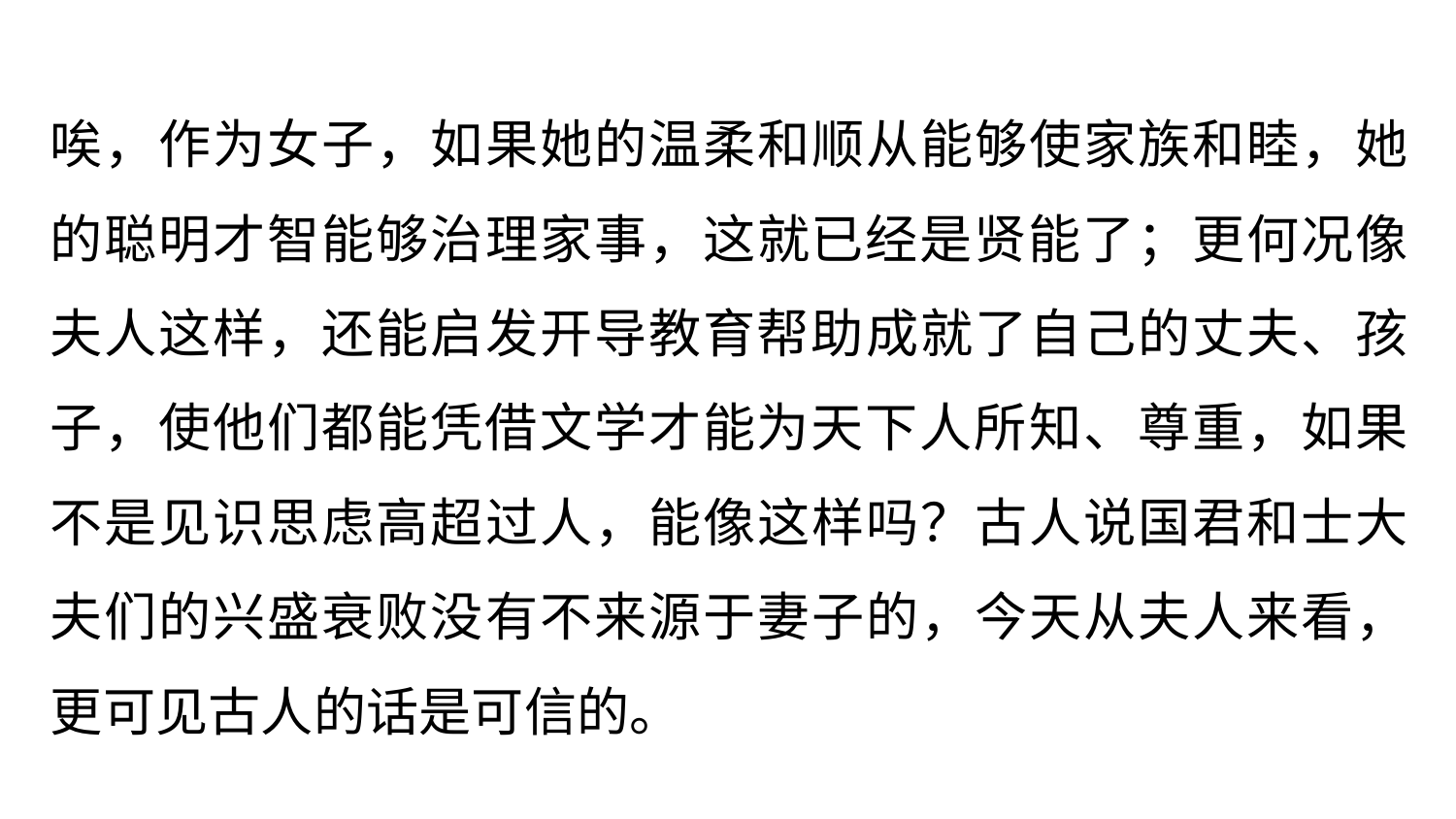

唉，作为女子，如果她的温柔和顺从能够使家族和睦，她的聪明才智能够治理家事，这就已经是贤能了；更何况像夫人这样，还能启发开导教育帮助成就了自己的丈夫、孩子，使他们都能凭借文学才能为天下人所知、尊重，如果不是见识思虑高超过人，能像这样吗？古人说国君和士大夫们的兴盛衰败没有不来源于妻子的，今天从夫人来看，更可见古人的话是可信的。